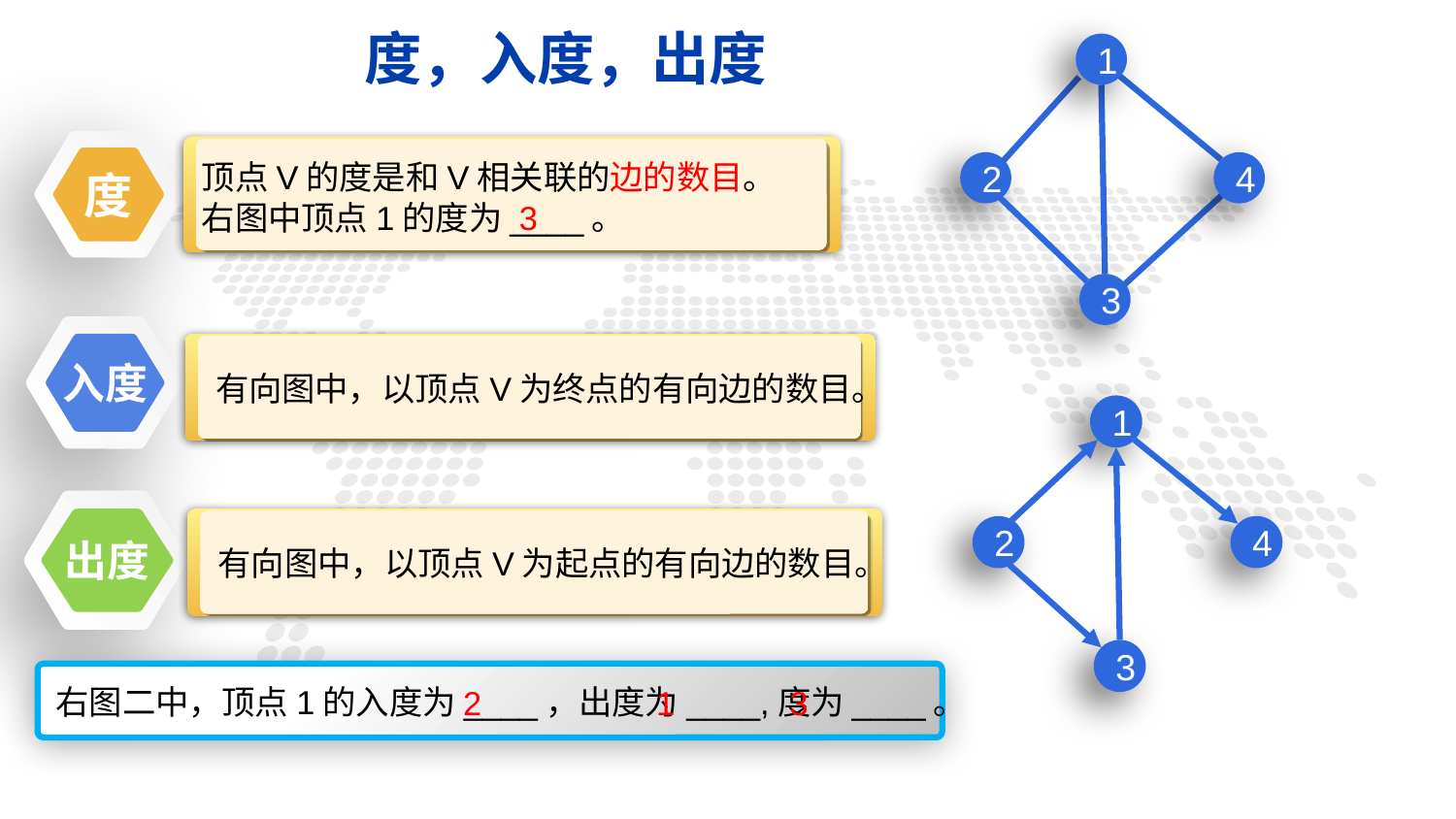

度，入度，出度
1
#

度
【

顶点V的度是和V相关联的边的数目。
右图中顶点1的度为____。
2
4
3
3

入度
【

有向图中，以顶点V为终点的有向边的数目。
1
2
4
3

出度
【

有向图中，以顶点V为起点的有向边的数目。

右图二中，顶点1的入度为____，出度为____,度为____。
1
3
2